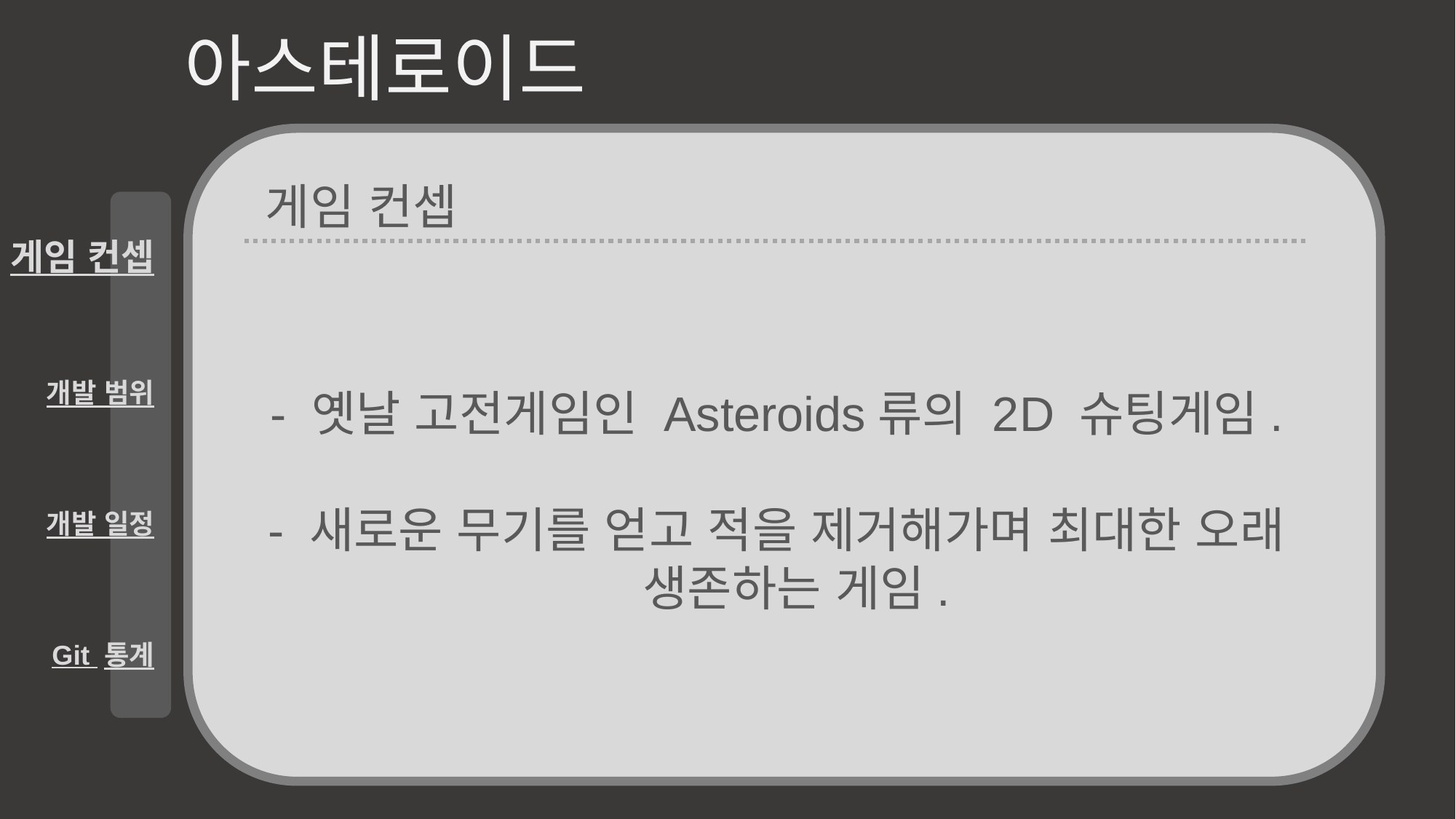

아스테로이드

게임 컨셉

게임 컨셉

개발 범위

개발 일정

Git 통계

- 옛날 고전게임인 Asteroids류의 2D 슈팅게임.

- 새로운 무기를 얻고 적을 제거해가며 최대한 오래
  생존하는 게임.